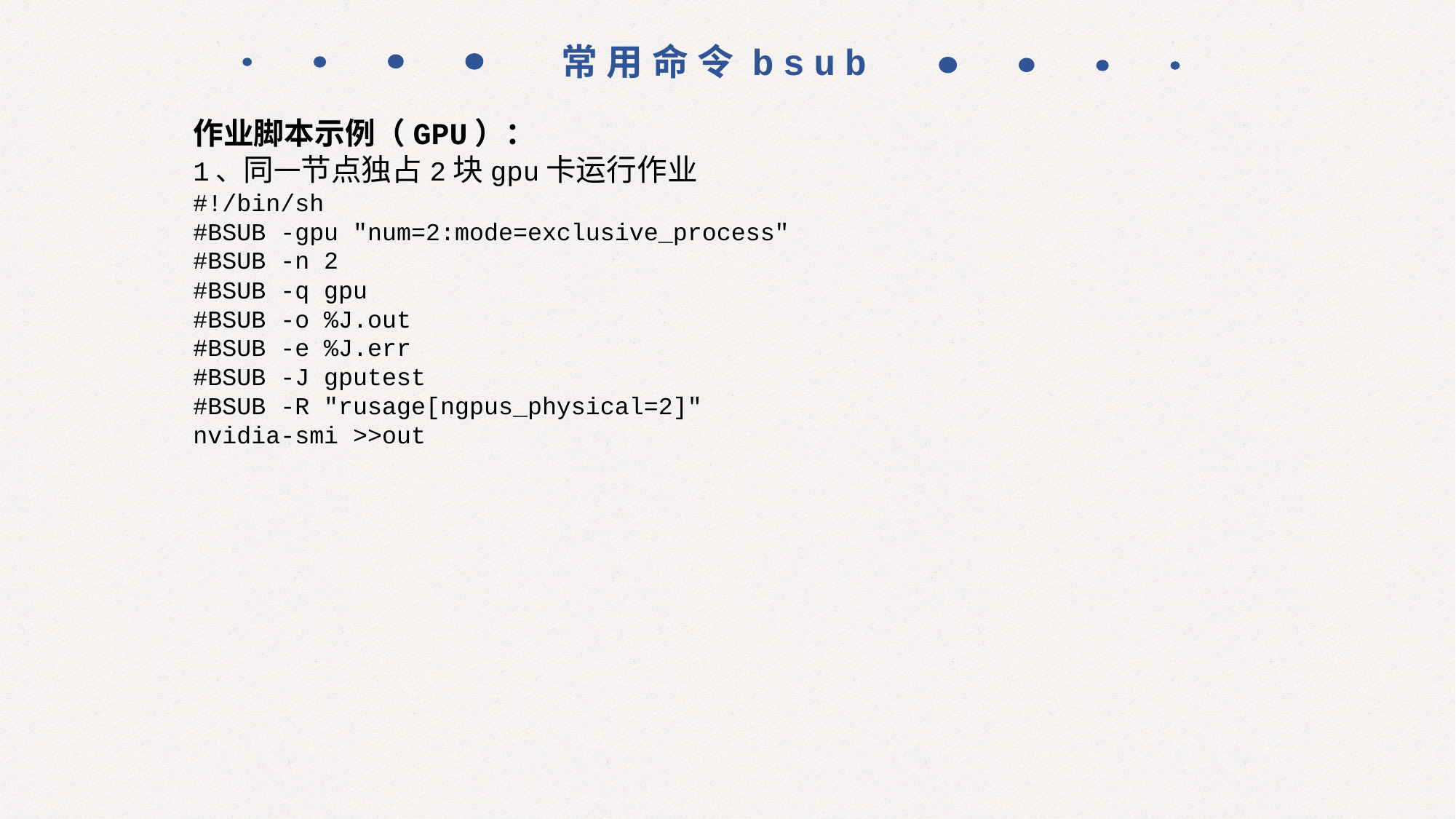

常用命令bsub

作业脚本示例（GPU）：
1、同一节点独占2块gpu卡运行作业
#!/bin/sh
#BSUB -gpu "num=2:mode=exclusive_process"
#BSUB -n 2
#BSUB -q gpu
#BSUB -o %J.out
#BSUB -e %J.err
#BSUB -J gputest
#BSUB -R "rusage[ngpus_physical=2]"
nvidia-smi >>out